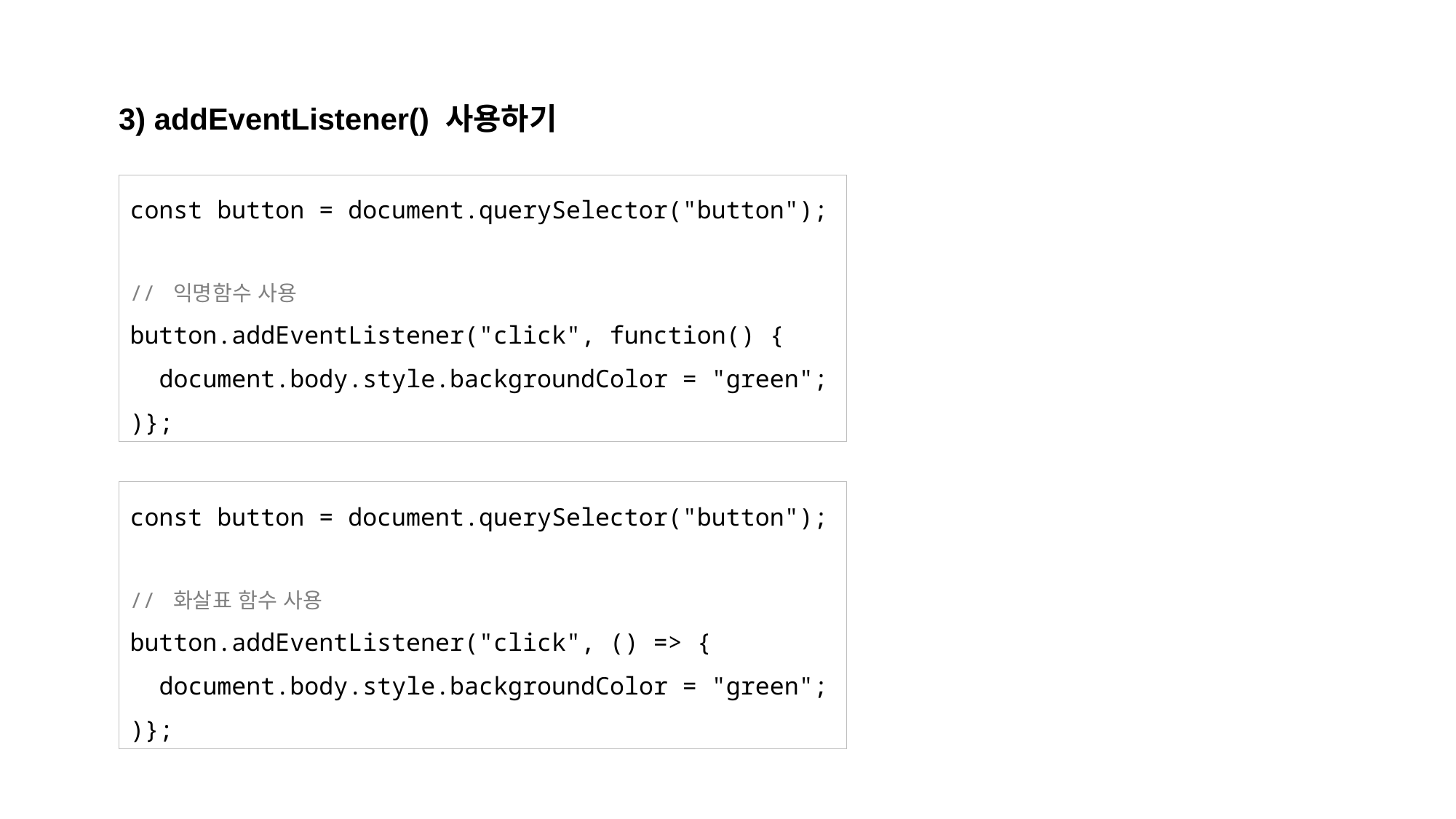

3) addEventListener() 사용하기
const button = document.querySelector("button");

// 익명함수 사용
button.addEventListener("click", function() {
  document.body.style.backgroundColor = "green";
)};
const button = document.querySelector("button");

// 화살표 함수 사용
button.addEventListener("click", () => {
  document.body.style.backgroundColor = "green";
)};